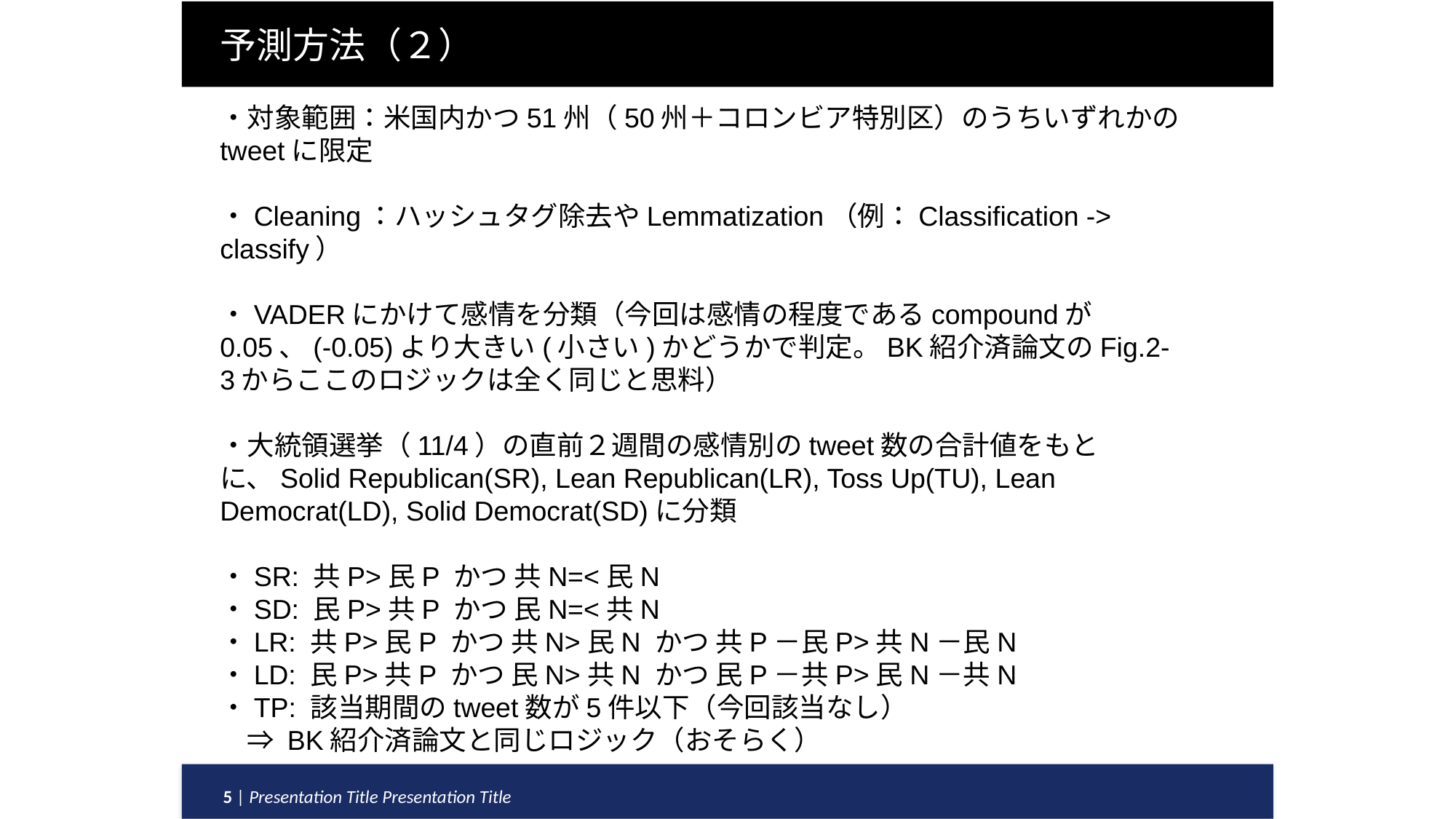

予測方法（２）
・対象範囲：米国内かつ51州（50州＋コロンビア特別区）のうちいずれかのtweetに限定

・Cleaning：ハッシュタグ除去やLemmatization（例：Classification -> classify）

・VADERにかけて感情を分類（今回は感情の程度であるcompoundが0.05、(-0.05)より大きい(小さい)かどうかで判定。BK紹介済論文のFig.2-3からここのロジックは全く同じと思料）

・大統領選挙（11/4）の直前２週間の感情別のtweet数の合計値をもとに、Solid Republican(SR), Lean Republican(LR), Toss Up(TU), Lean Democrat(LD), Solid Democrat(SD)に分類

・SR: 共P>民P かつ 共N=<民N
・SD: 民P>共P かつ 民N=<共N
・LR: 共P>民P かつ 共N>民N かつ 共P－民P>共N－民N
・LD: 民P>共P かつ 民N>共N かつ 民P－共P>民N－共N
・TP: 該当期間のtweet数が5件以下（今回該当なし）
　⇒ BK紹介済論文と同じロジック（おそらく）

5 | Presentation Title Presentation Title